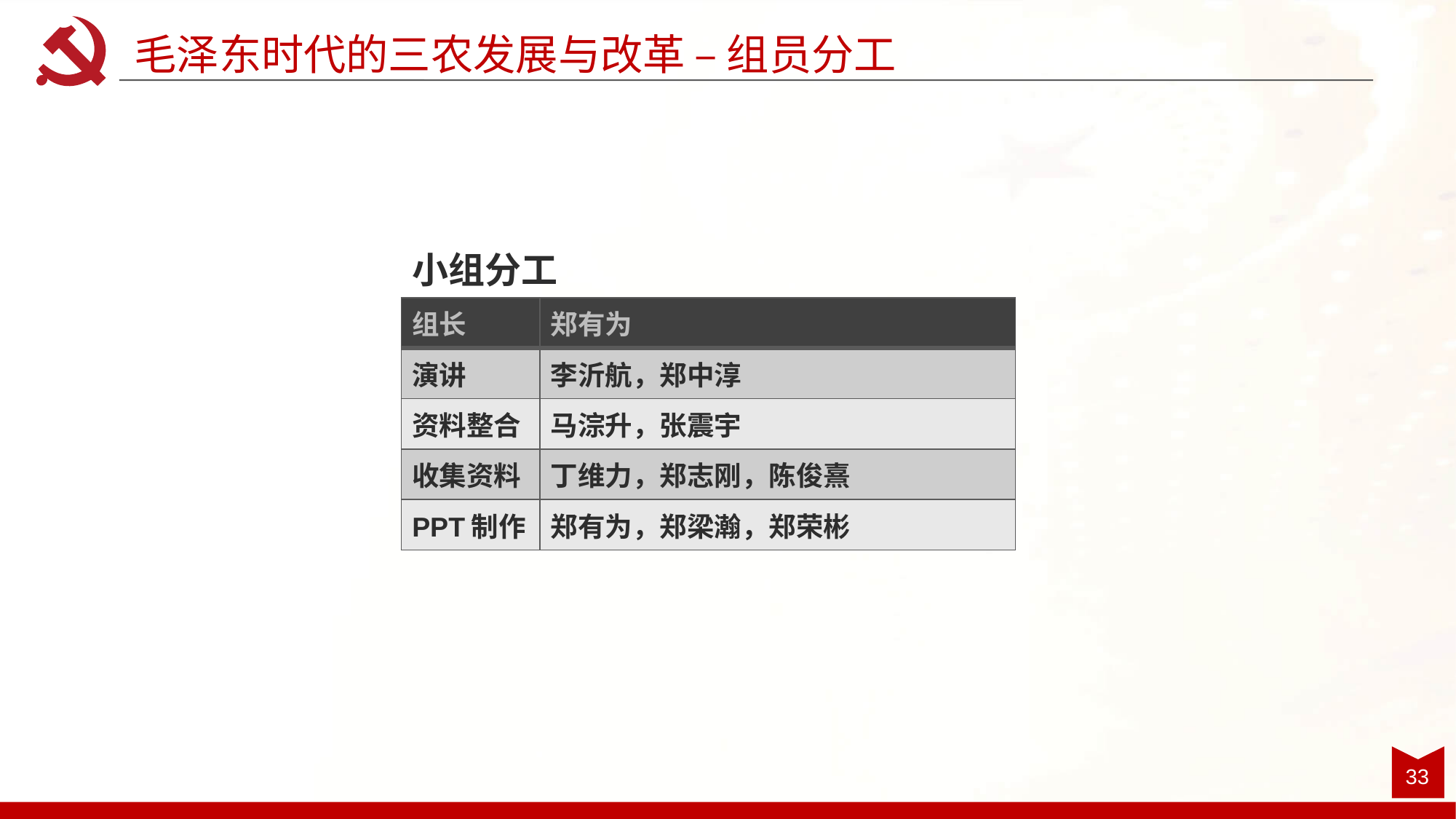

毛泽东时代的三农发展与改革 – 组员分工

小组分工
| 组长 | 郑有为 |
| --- | --- |
| 演讲 | 李沂航，郑中淳 |
| 资料整合 | 马淙升，张震宇 |
| 收集资料 | 丁维力，郑志刚，陈俊熹 |
| PPT制作 | 郑有为，郑梁瀚，郑荣彬 |